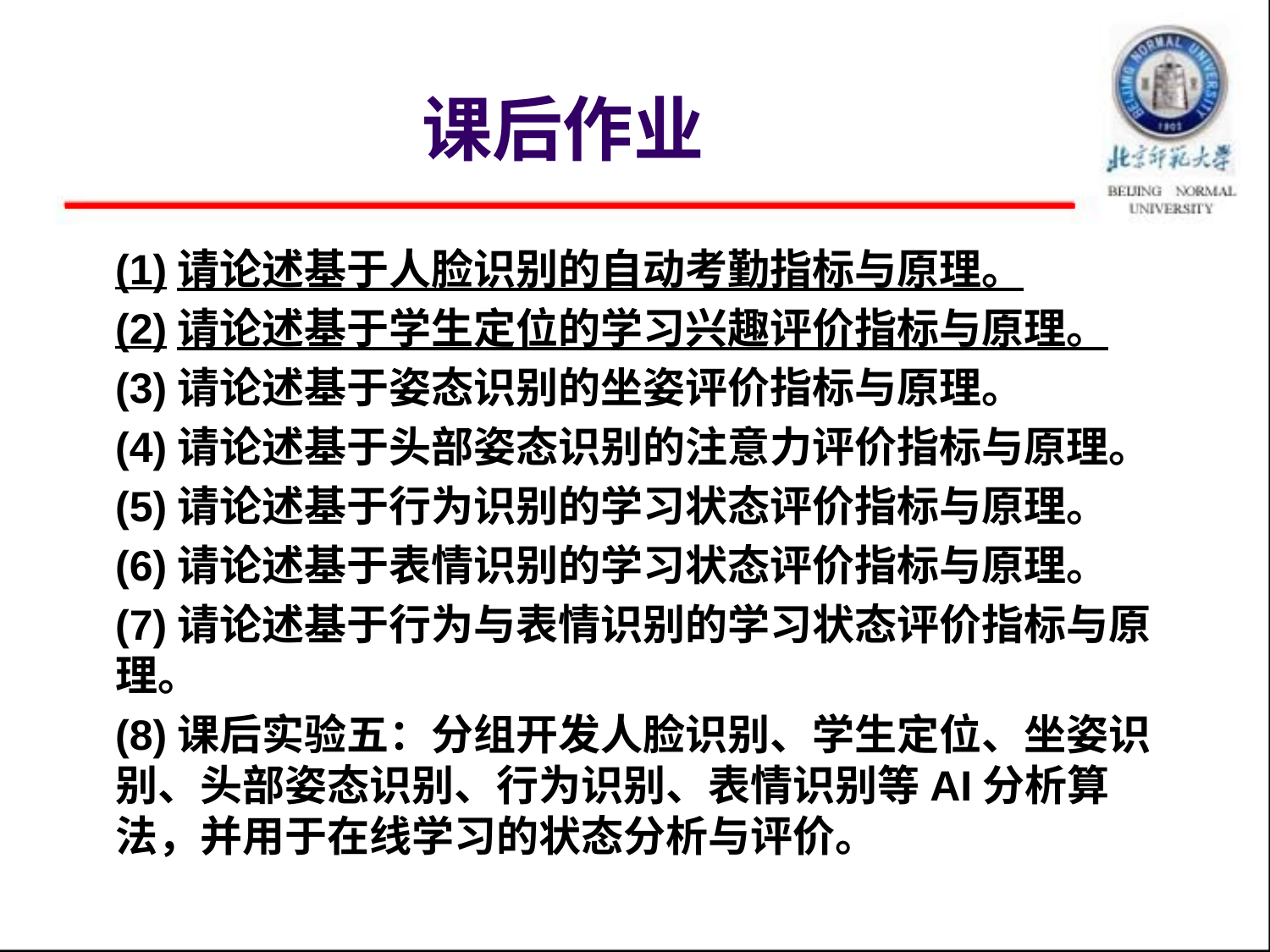

# 课后作业
(1)请论述基于人脸识别的自动考勤指标与原理。
(2)请论述基于学生定位的学习兴趣评价指标与原理。
(3)请论述基于姿态识别的坐姿评价指标与原理。
(4)请论述基于头部姿态识别的注意力评价指标与原理。
(5)请论述基于行为识别的学习状态评价指标与原理。
(6)请论述基于表情识别的学习状态评价指标与原理。
(7)请论述基于行为与表情识别的学习状态评价指标与原理。
(8)课后实验五：分组开发人脸识别、学生定位、坐姿识别、头部姿态识别、行为识别、表情识别等AI分析算法，并用于在线学习的状态分析与评价。